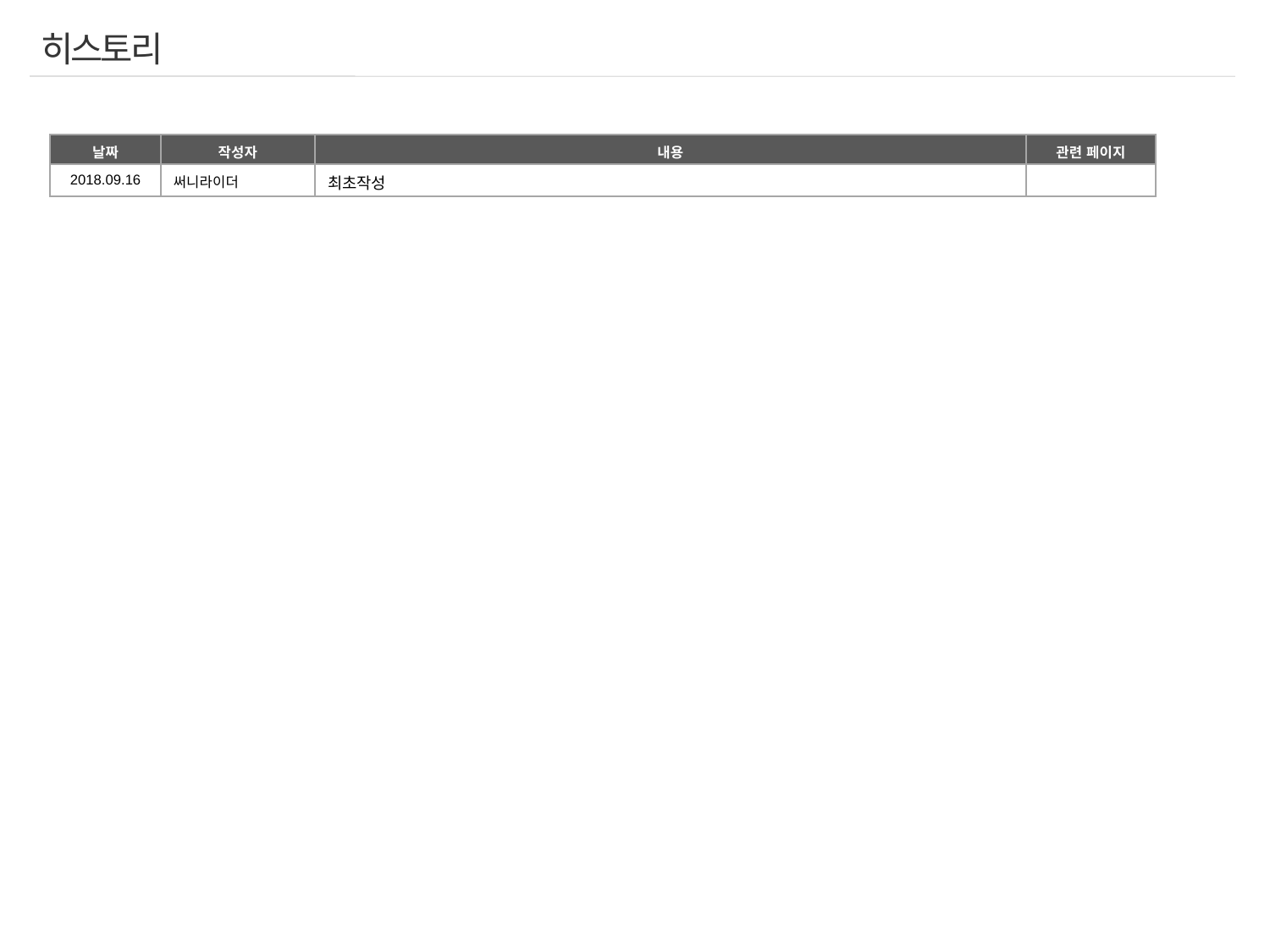

히스토리
| 날짜 | 작성자 | 내용 | 관련 페이지 |
| --- | --- | --- | --- |
| 2018.09.16 | 써니라이더 | 최초작성 |  |